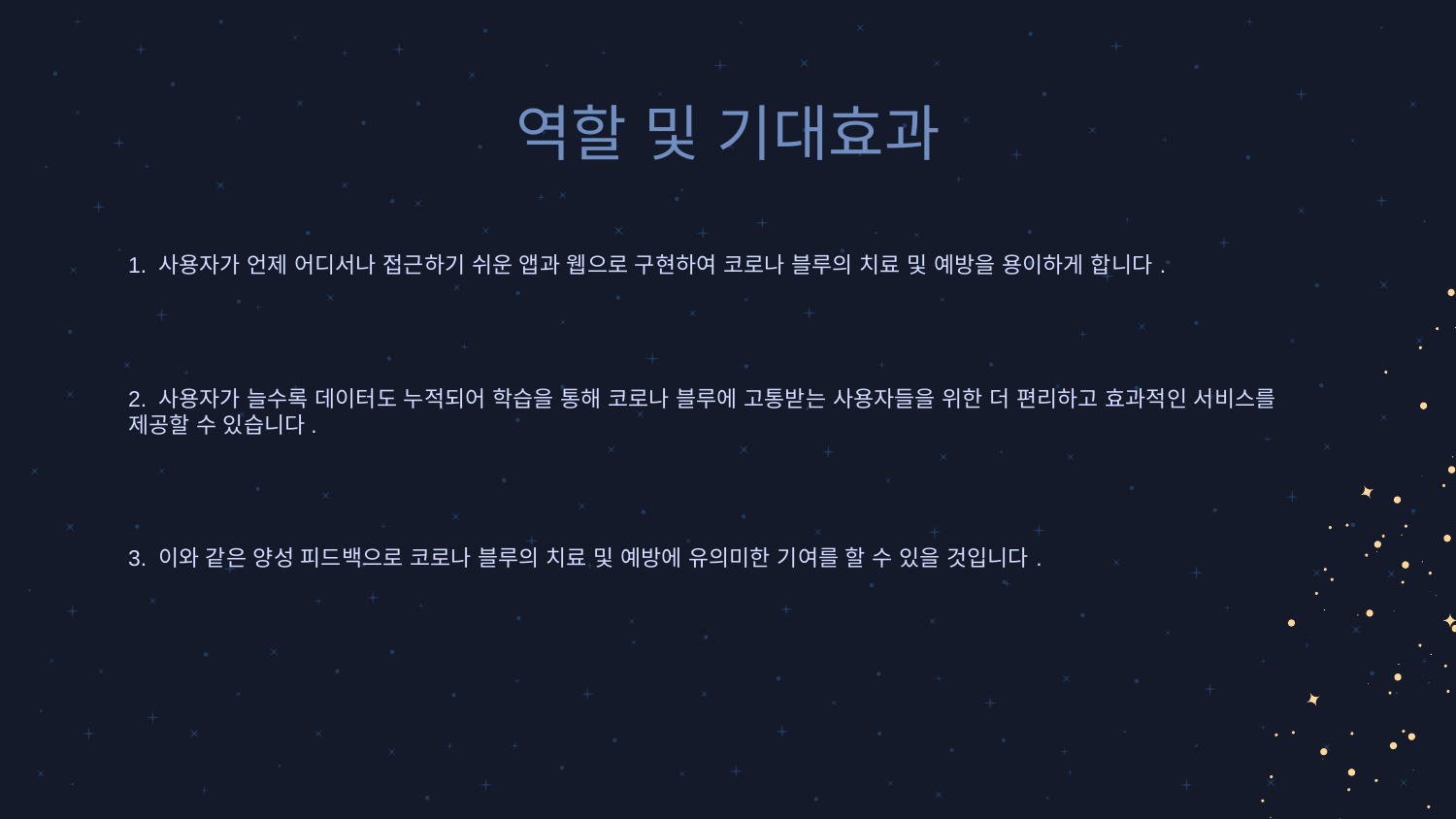

# 역할 및 기대효과

1. 사용자가 언제 어디서나 접근하기 쉬운 앱과 웹으로 구현하여 코로나 블루의 치료 및 예방을 용이하게 합니다.

2. 사용자가 늘수록 데이터도 누적되어 학습을 통해 코로나 블루에 고통받는 사용자들을 위한 더 편리하고 효과적인 서비스를 제공할 수 있습니다.

3. 이와 같은 양성 피드백으로 코로나 블루의 치료 및 예방에 유의미한 기여를 할 수 있을 것입니다.